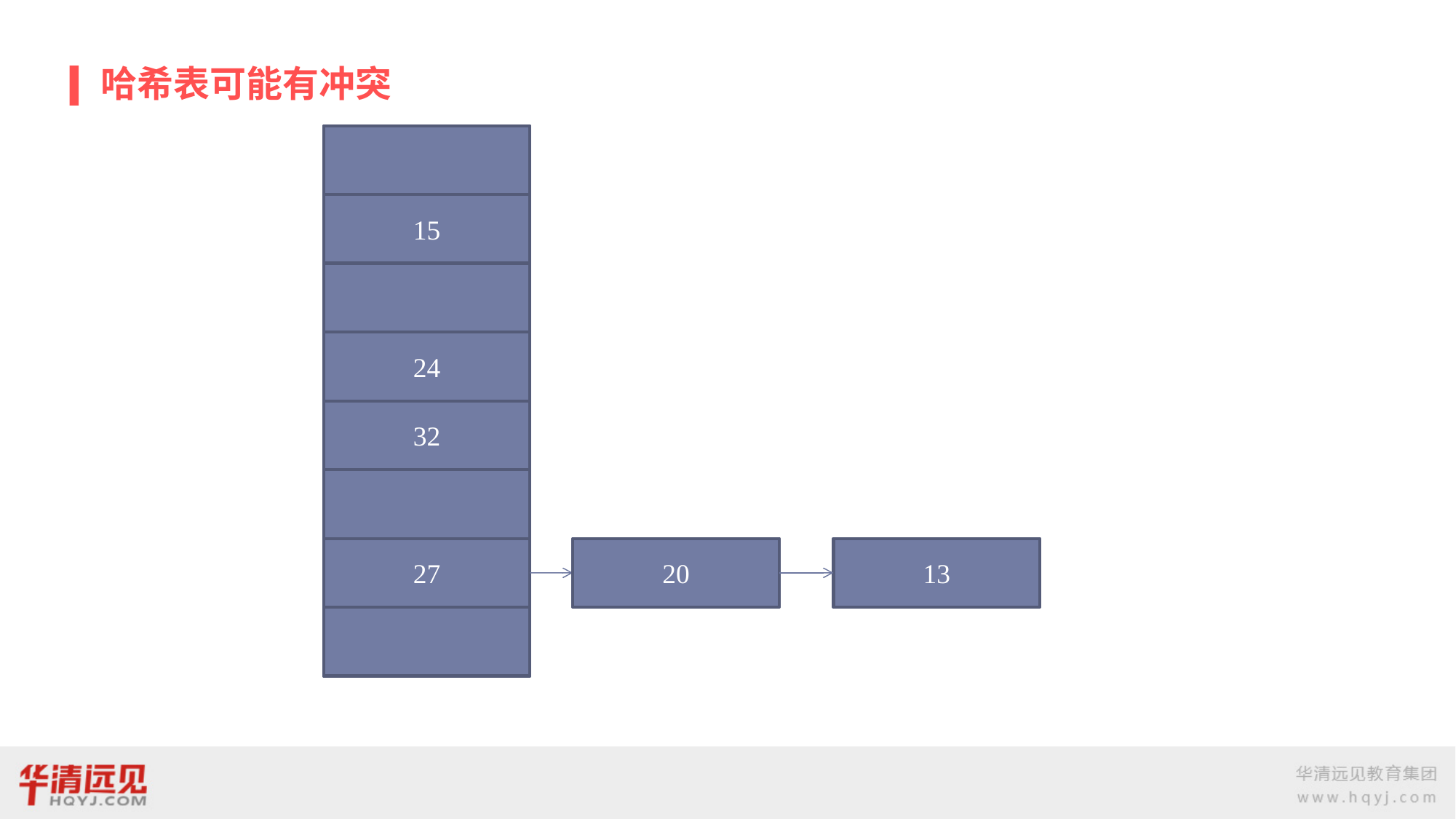

# 哈希表可能有冲突

15

24
32

27
20
13